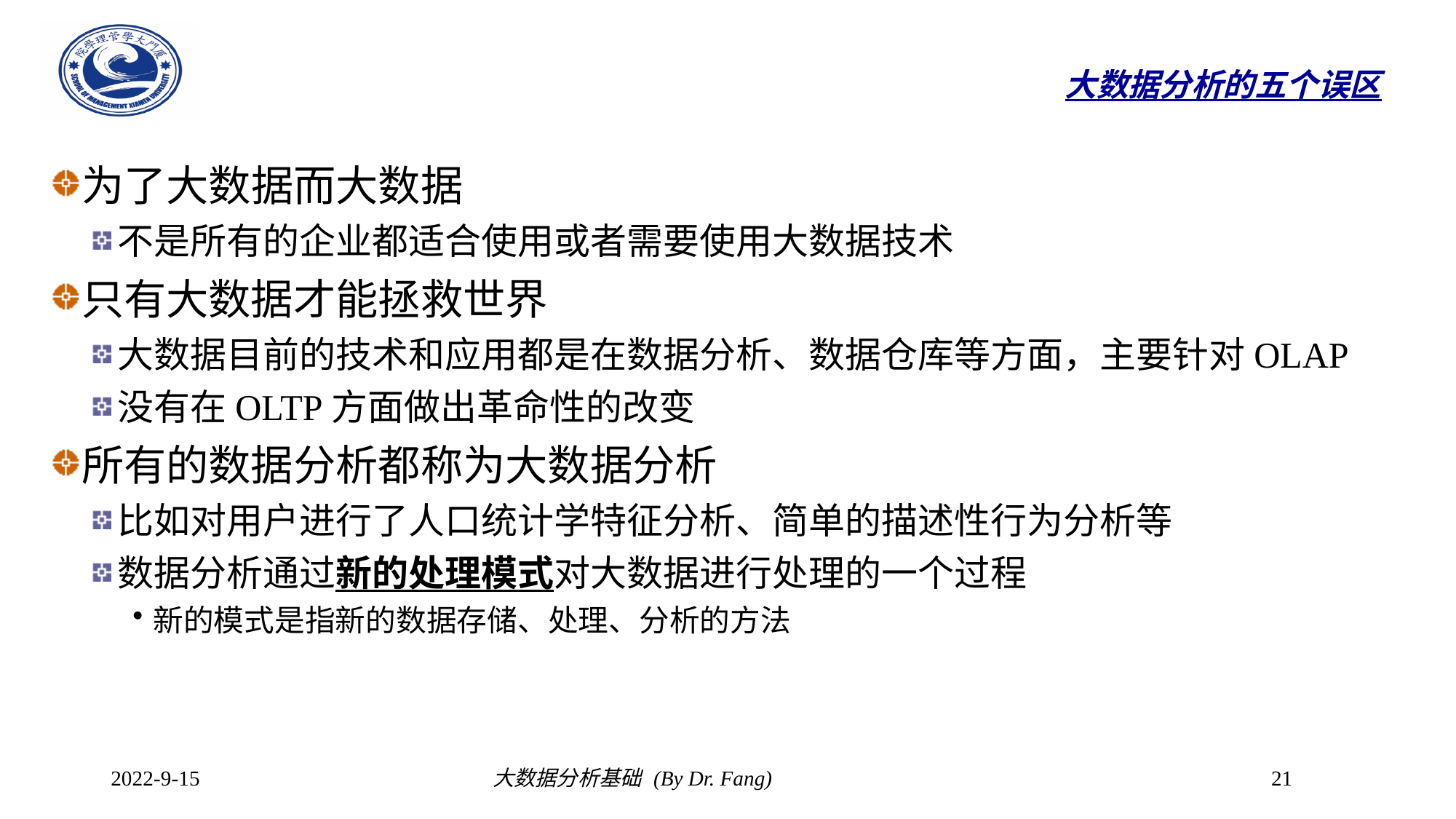

# 大数据分析的五个误区
为了大数据而大数据
不是所有的企业都适合使用或者需要使用大数据技术
只有大数据才能拯救世界
大数据目前的技术和应用都是在数据分析、数据仓库等方面，主要针对OLAP
没有在OLTP方面做出革命性的改变
所有的数据分析都称为大数据分析
比如对用户进行了人口统计学特征分析、简单的描述性行为分析等
数据分析通过新的处理模式对大数据进行处理的一个过程
新的模式是指新的数据存储、处理、分析的方法
2022-9-15
大数据分析基础 (By Dr. Fang)
21